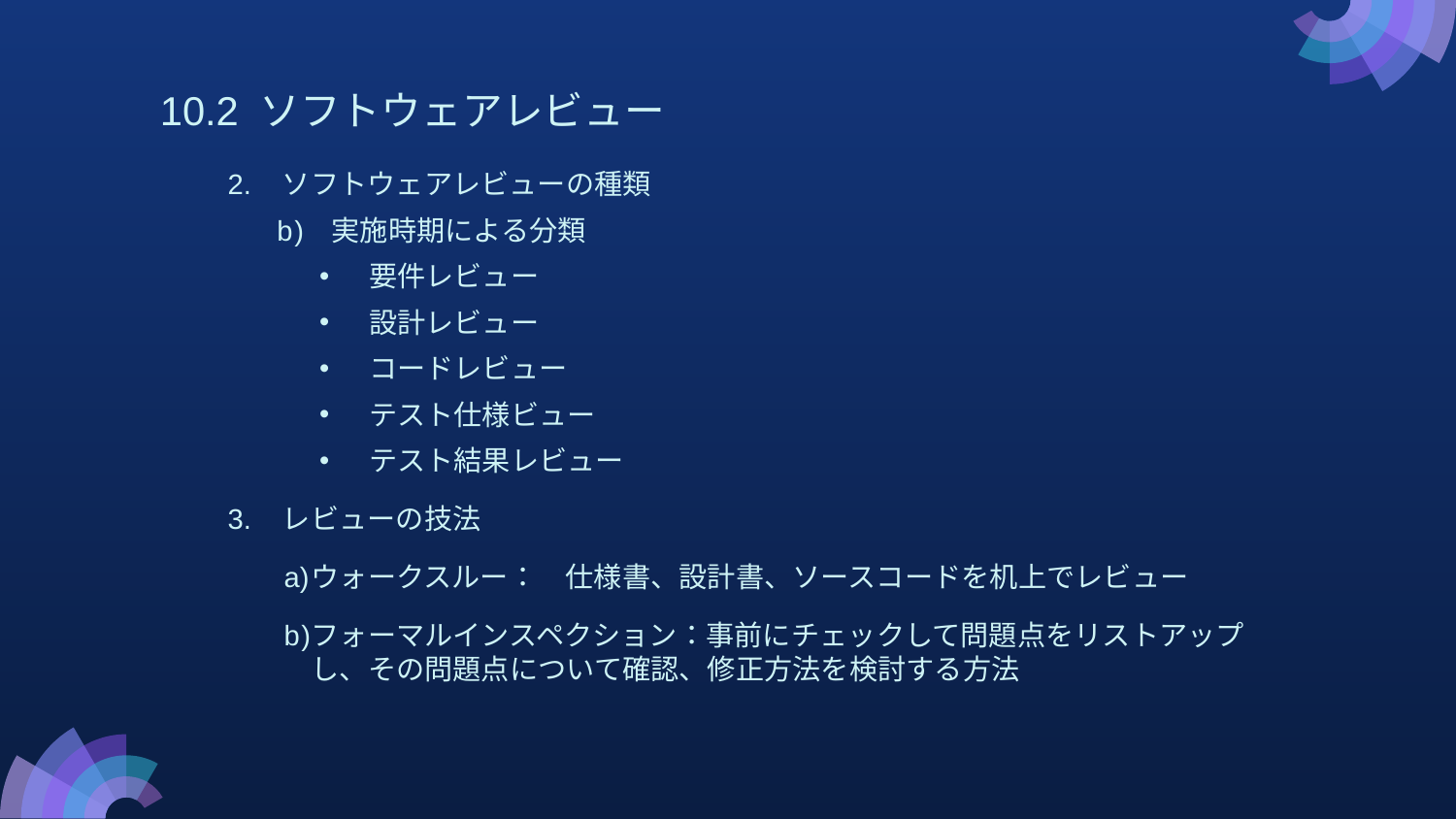

10.2 ソフトウェアレビュー
ソフトウェアレビューの種類
実施時期による分類
要件レビュー
設計レビュー
コードレビュー
テスト仕様ビュー
テスト結果レビュー
レビューの技法
ウォークスルー：　仕様書、設計書、ソースコードを机上でレビュー
フォーマルインスペクション：事前にチェックして問題点をリストアップし、その問題点について確認、修正方法を検討する方法